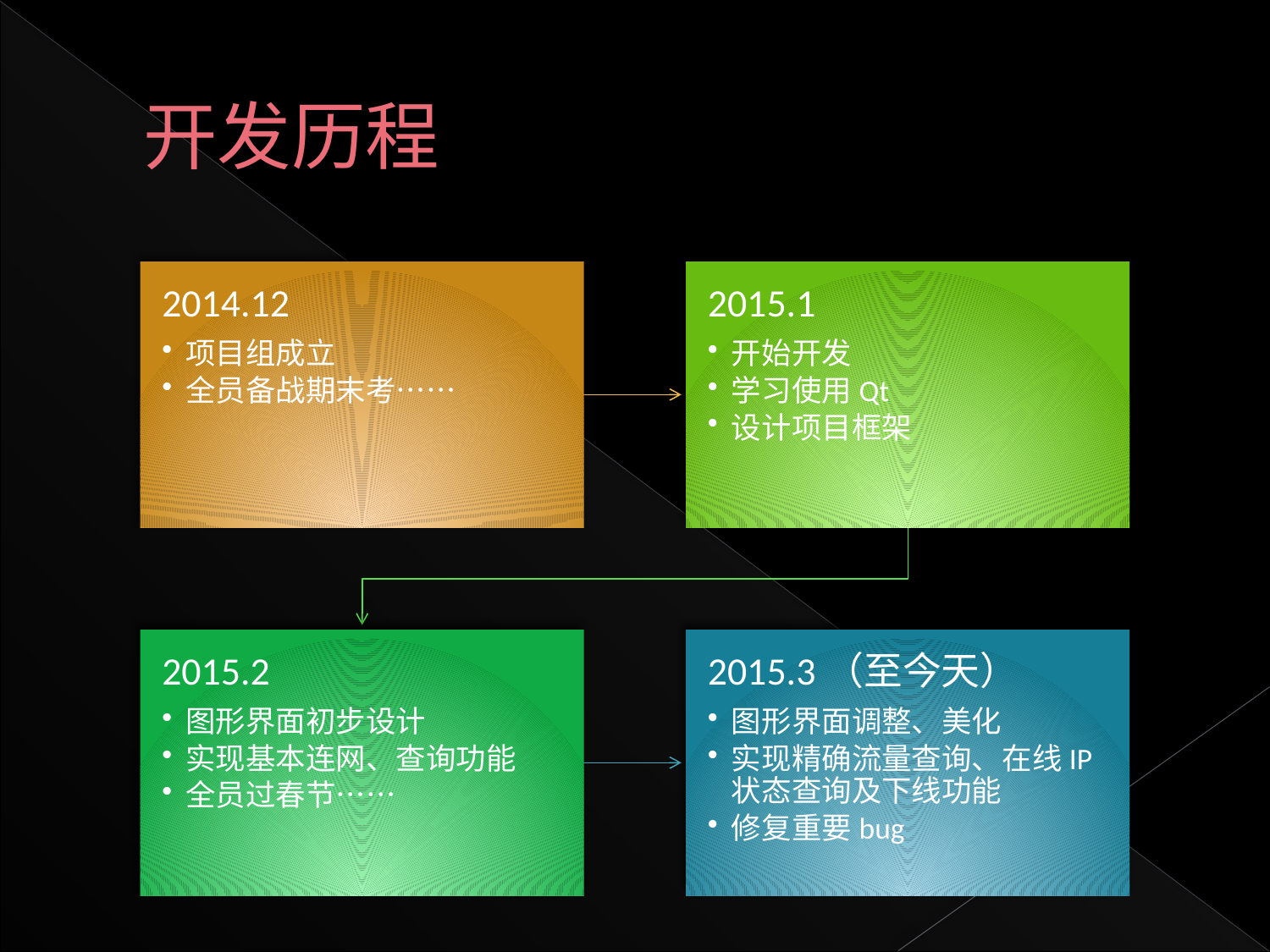

# 开发历程

2014.12
项目组成立
全员备战期末考……

2015.1
开始开发
学习使用Qt
设计项目框架

2015.2
图形界面初步设计
实现基本连网、查询功能
全员过春节……
2015.3（至今天）
图形界面调整、美化
实现精确流量查询、在线IP状态查询及下线功能
修复重要bug